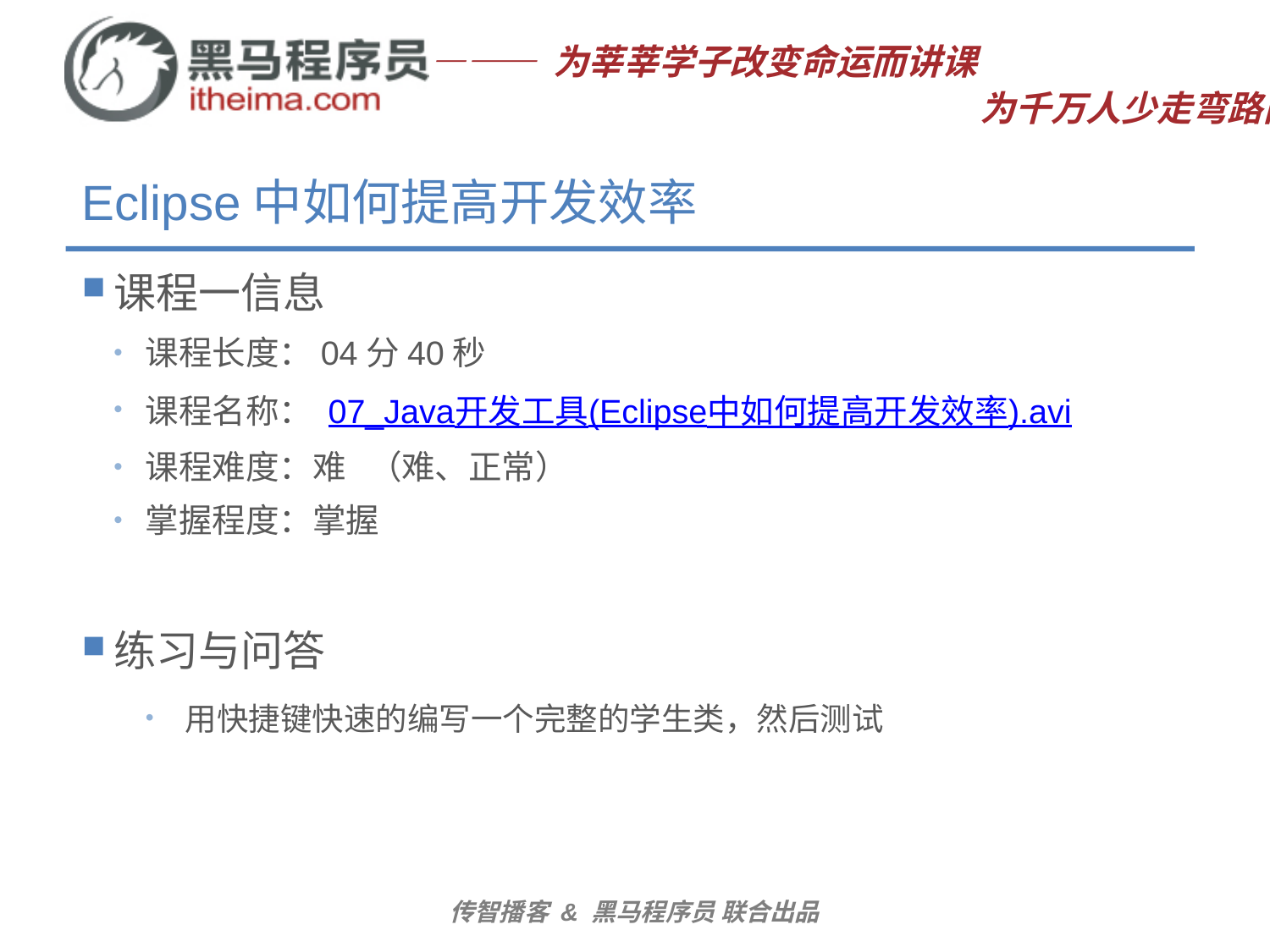

# Eclipse中如何提高开发效率
课程一信息
课程长度：04分40秒
课程名称： 07_Java开发工具(Eclipse中如何提高开发效率).avi
课程难度：难   （难、正常）
掌握程度：掌握

练习与问答
用快捷键快速的编写一个完整的学生类，然后测试